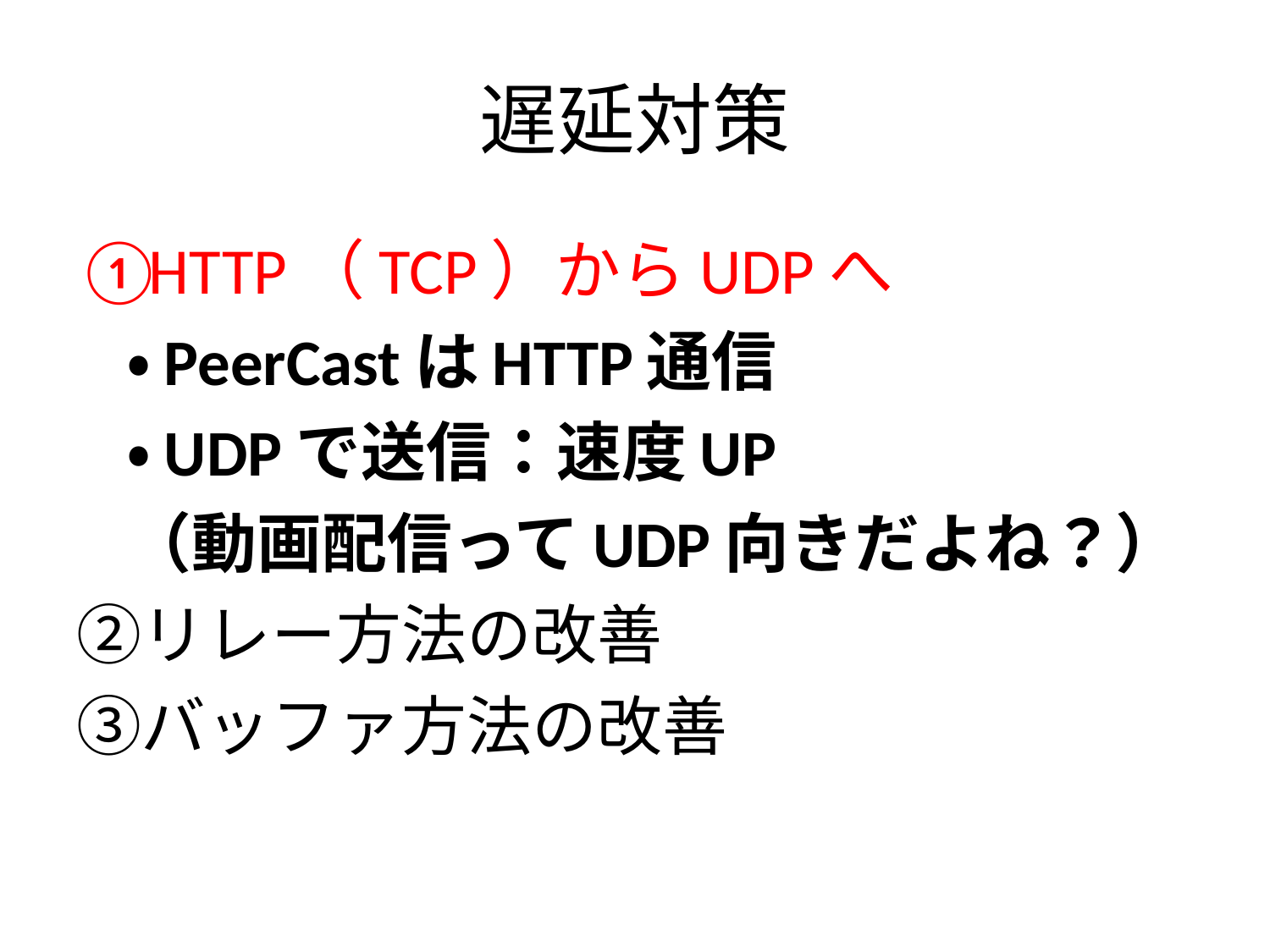

# 遅延対策
HTTP（TCP）からUDPへ
・PeerCastはHTTP通信
・UDPで送信：速度UP
（動画配信ってUDP向きだよね？）
リレー方法の改善
バッファ方法の改善